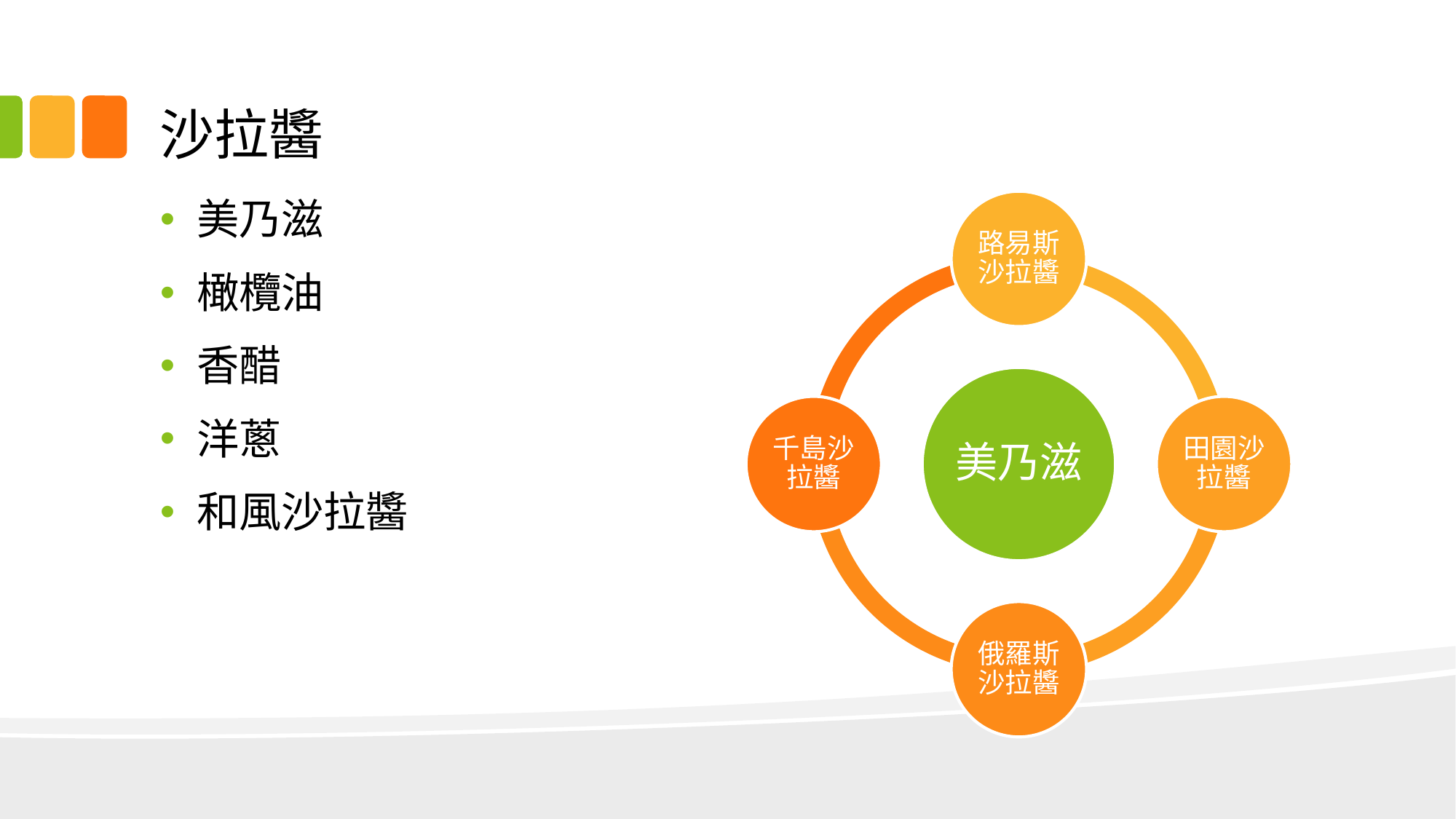

# 沙拉醬
美乃滋
橄欖油
香醋
洋蔥
和風沙拉醬
美乃滋
路易斯沙拉醬
田園沙拉醬
俄羅斯沙拉醬
千島沙拉醬